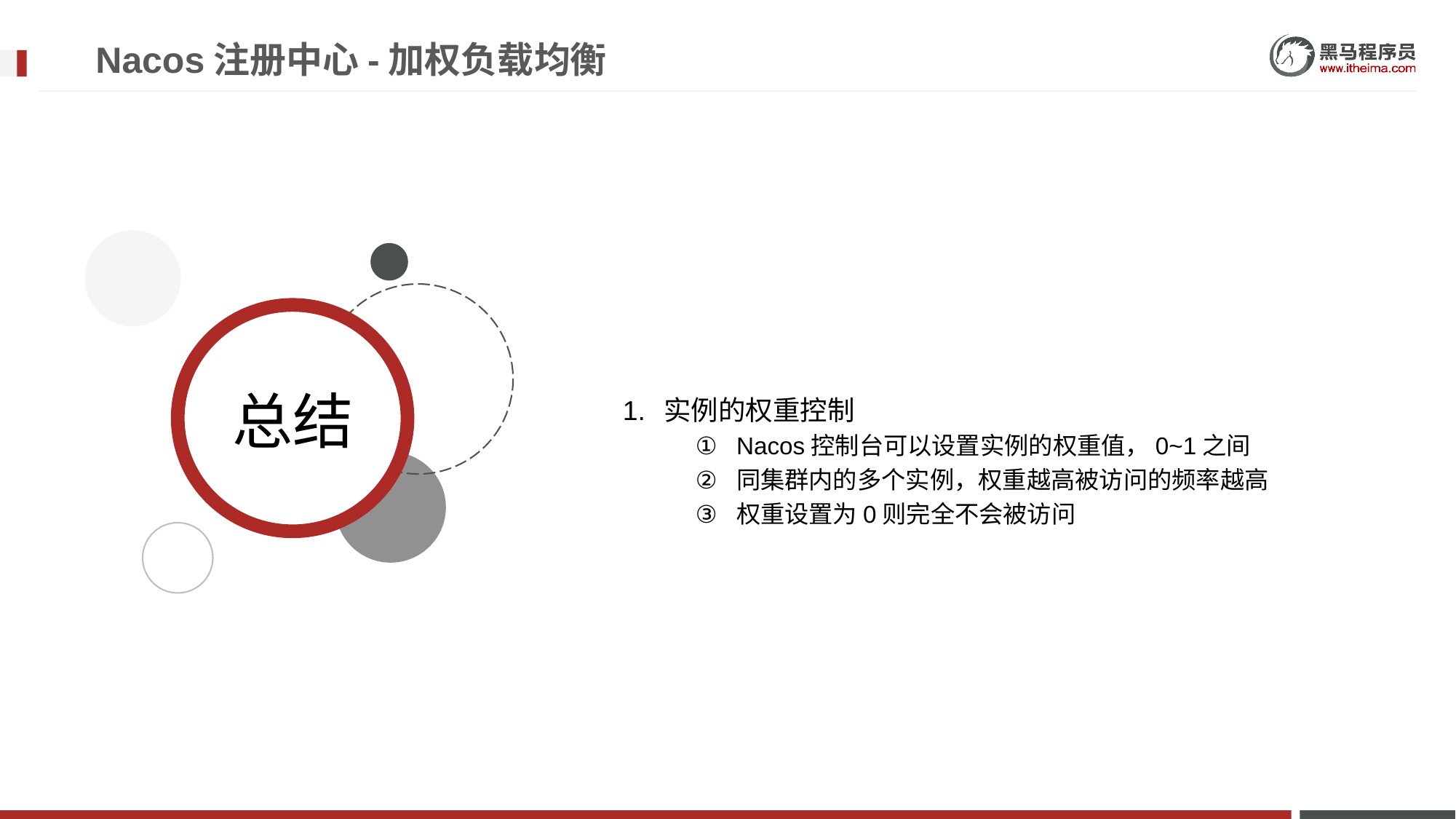

# Nacos注册中心-加权负载均衡
实例的权重控制
Nacos控制台可以设置实例的权重值，0~1之间
同集群内的多个实例，权重越高被访问的频率越高
权重设置为0则完全不会被访问